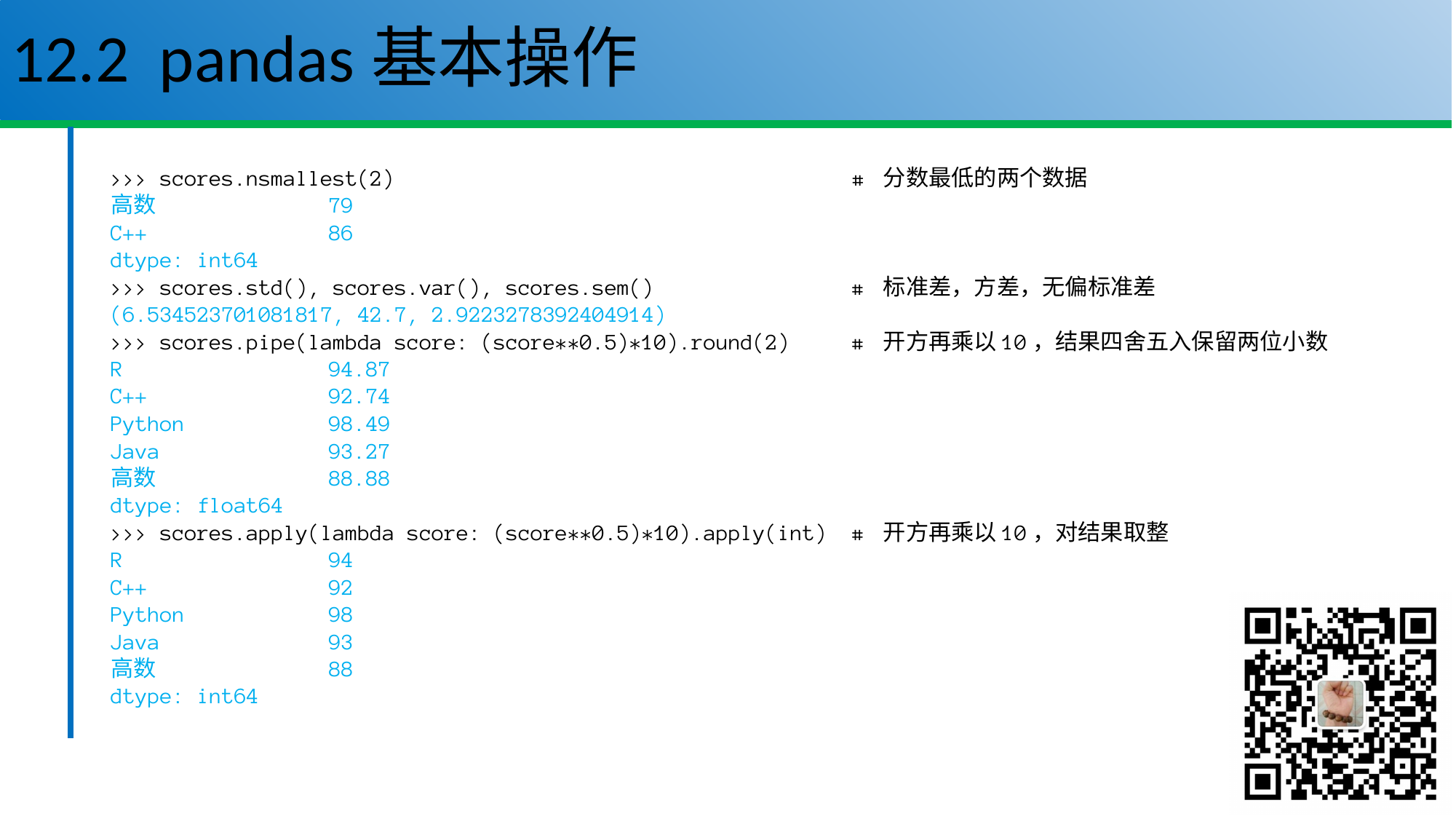

# 12.2  pandas基本操作
>>> scores.nsmallest(2)                                     # 分数最低的两个数据
高数		79
C++		86
dtype: int64
>>> scores.std(), scores.var(), scores.sem()                # 标准差，方差，无偏标准差
(6.534523701081817, 42.7, 2.9223278392404914)
>>> scores.pipe(lambda score: (score**0.5)*10).round(2)     # 开方再乘以10，结果四舍五入保留两位小数
R		94.87
C++		92.74
Python		98.49
Java		93.27
高数		88.88
dtype: float64
>>> scores.apply(lambda score: (score**0.5)*10).apply(int)  # 开方再乘以10，对结果取整
R		94
C++		92
Python		98
Java		93
高数		88
dtype: int64
12